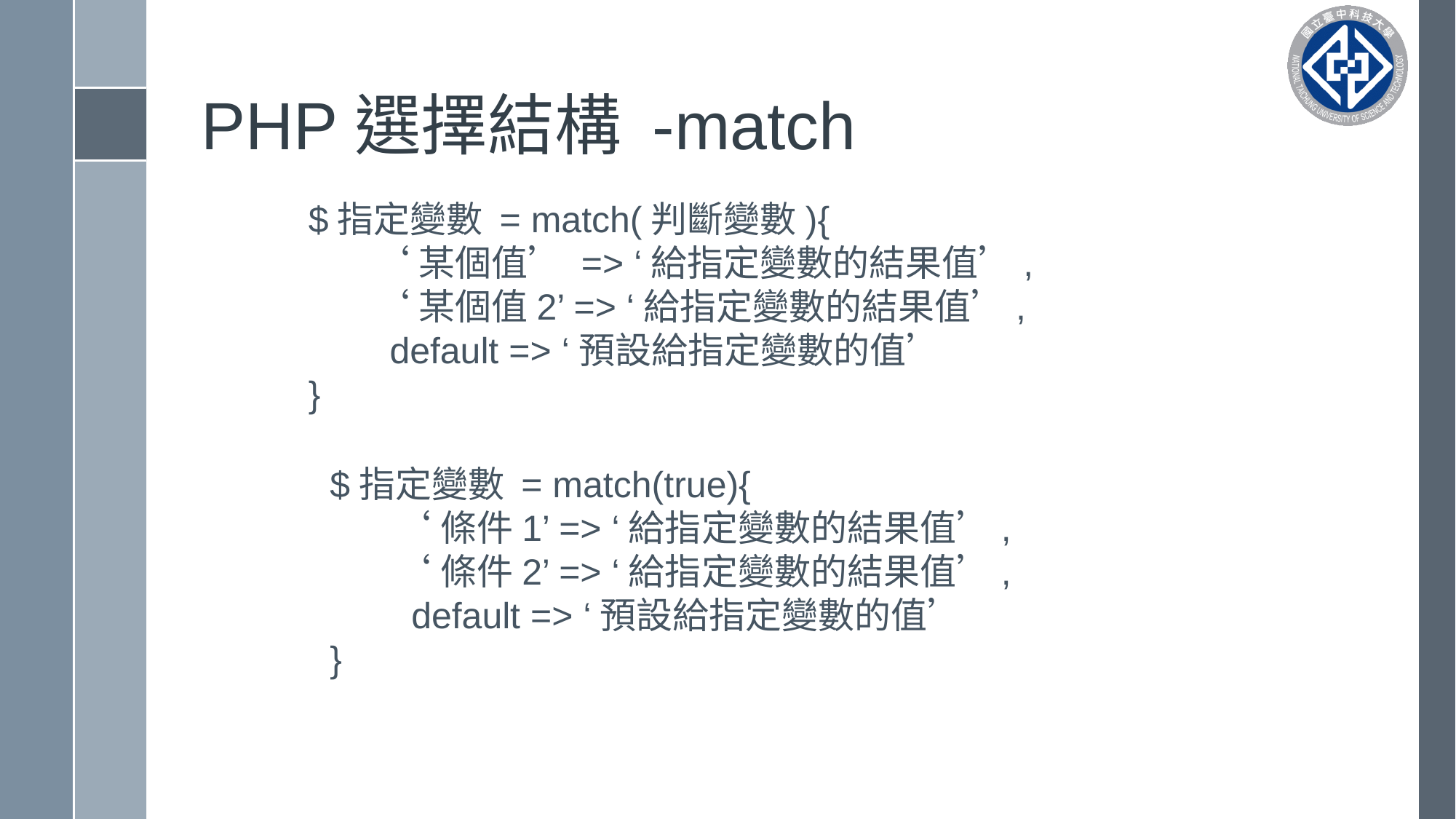

# PHP選擇結構 -match

$指定變數 = match(判斷變數){
        ‘某個值’ => ‘給指定變數的結果值’,
        ‘某個值2’ => ‘給指定變數的結果值’,
        default => ‘預設給指定變數的值’
}
$指定變數 = match(true){
        ‘條件1’ => ‘給指定變數的結果值’,
        ‘條件2’ => ‘給指定變數的結果值’,
        default => ‘預設給指定變數的值’
}